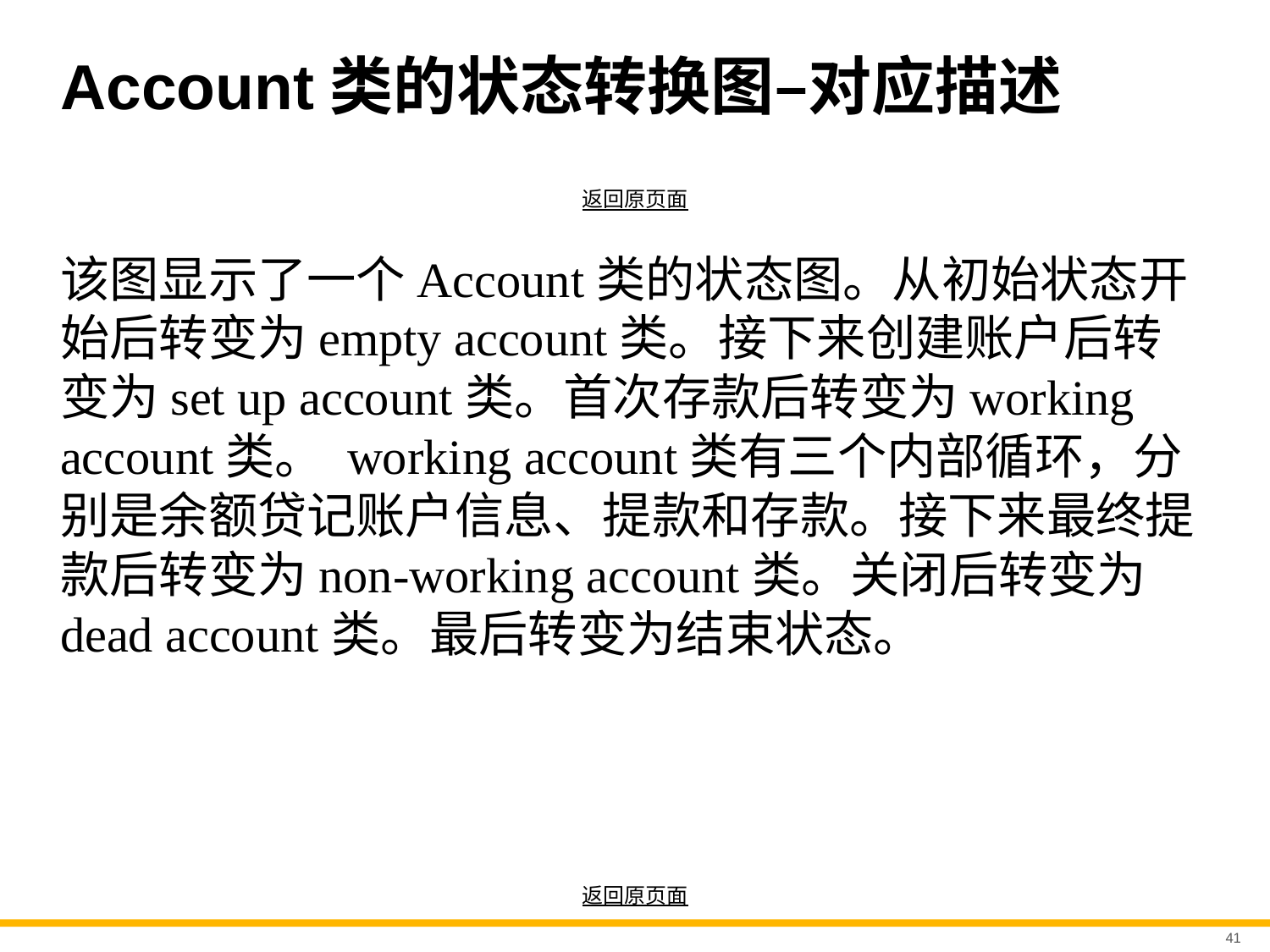

# Account类的状态转换图–对应描述
返回原页面
该图显示了一个Account类的状态图。从初始状态开始后转变为empty account类。接下来创建账户后转变为set up account类。首次存款后转变为working account类。 working account类有三个内部循环，分别是余额贷记账户信息、提款和存款。接下来最终提款后转变为non-working account类。关闭后转变为dead account类。最后转变为结束状态。

返回原页面
41